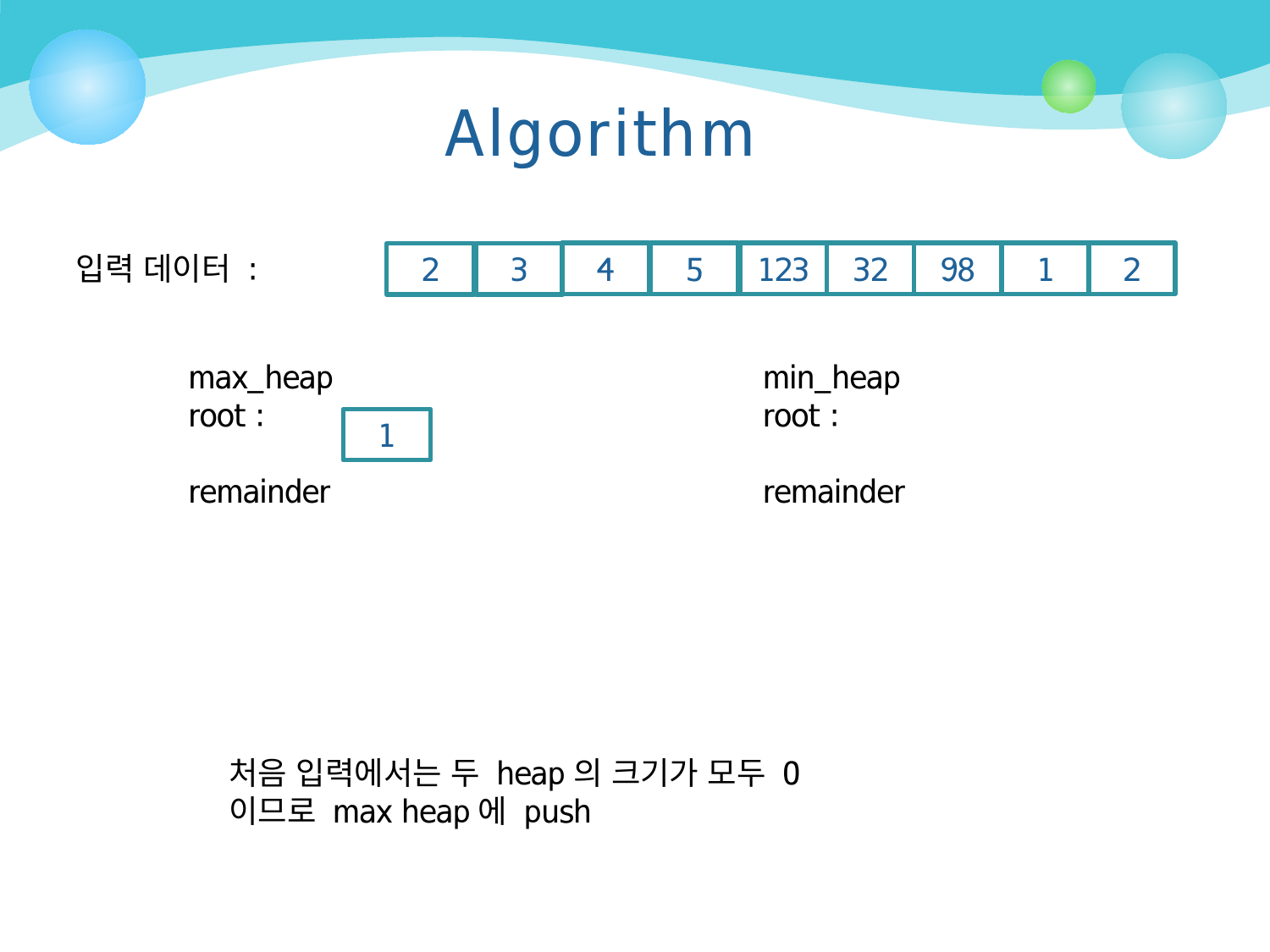

# Algorithm
입력 데이터 :
4
5
123
32
98
1
2
2
3
min_heap
root :

remainder
max_heap
root :

remainder
1
처음 입력에서는 두 heap의 크기가 모두 0이므로 max heap에 push